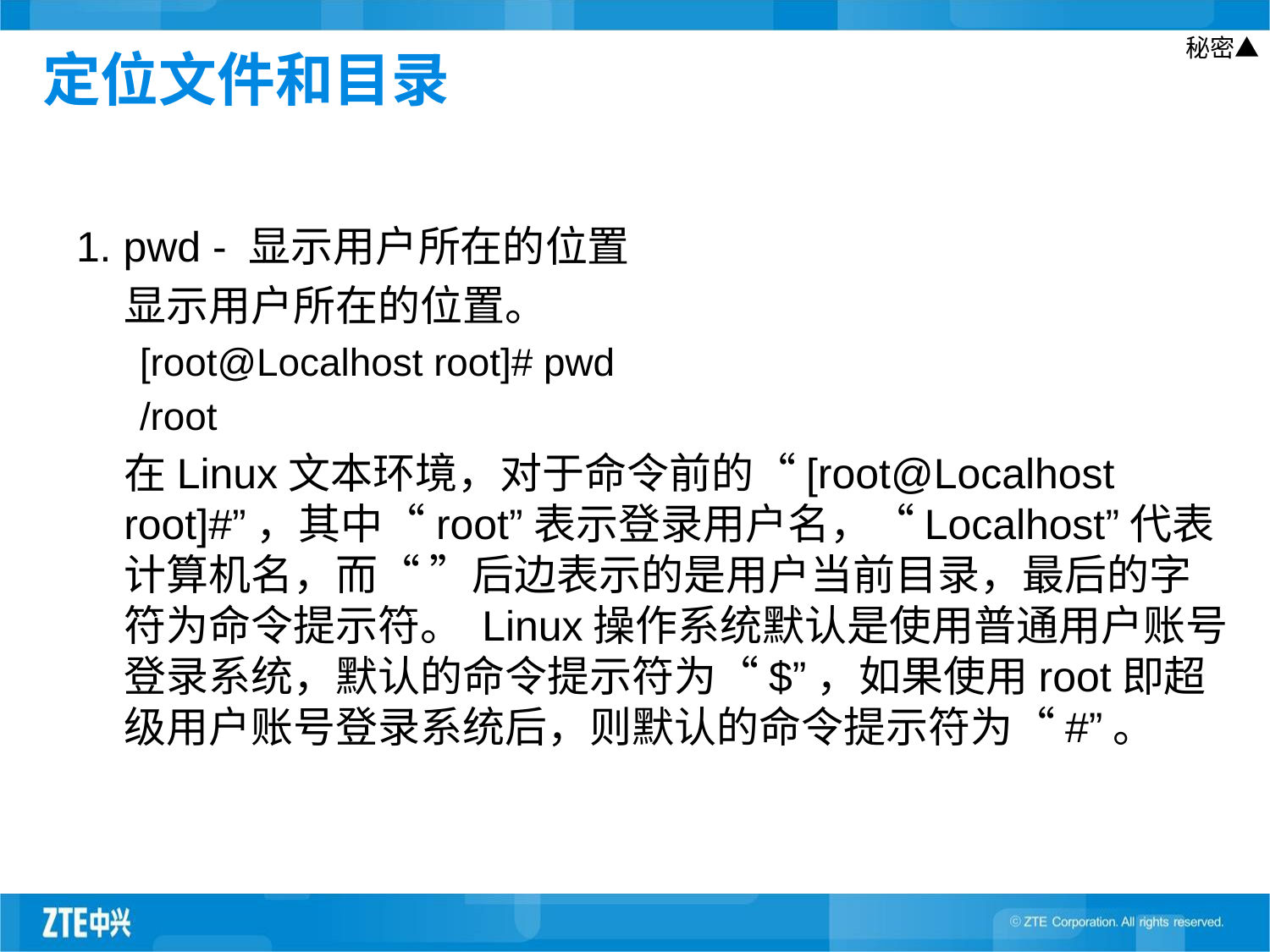

# 定位文件和目录
1. pwd - 显示用户所在的位置
	显示用户所在的位置。
[root@Localhost root]# pwd
/root
    在Linux文本环境，对于命令前的“[root@Localhost root]#”，其中“root”表示登录用户名，“Localhost”代表计算机名，而“ ”后边表示的是用户当前目录，最后的字符为命令提示符。 Linux操作系统默认是使用普通用户账号登录系统，默认的命令提示符为“$”，如果使用root即超级用户账号登录系统后，则默认的命令提示符为“#”。